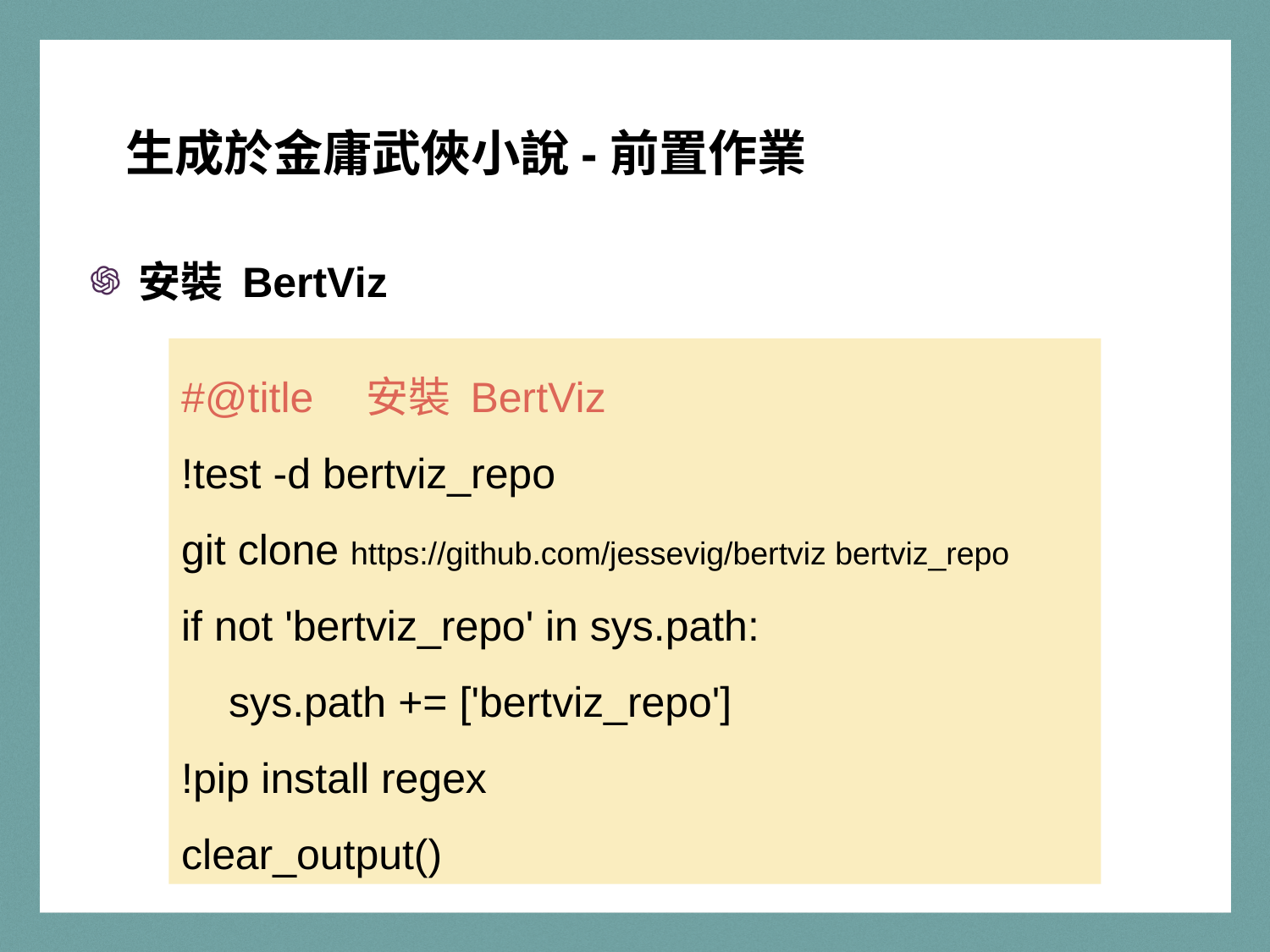

生成於金庸武俠小說-前置作業
安裝 BertViz
#@title　安裝 BertViz
!test -d bertviz_repo
git clone https://github.com/jessevig/bertviz bertviz_repo
if not 'bertviz_repo' in sys.path:
    sys.path += ['bertviz_repo']
!pip install regex
clear_output()